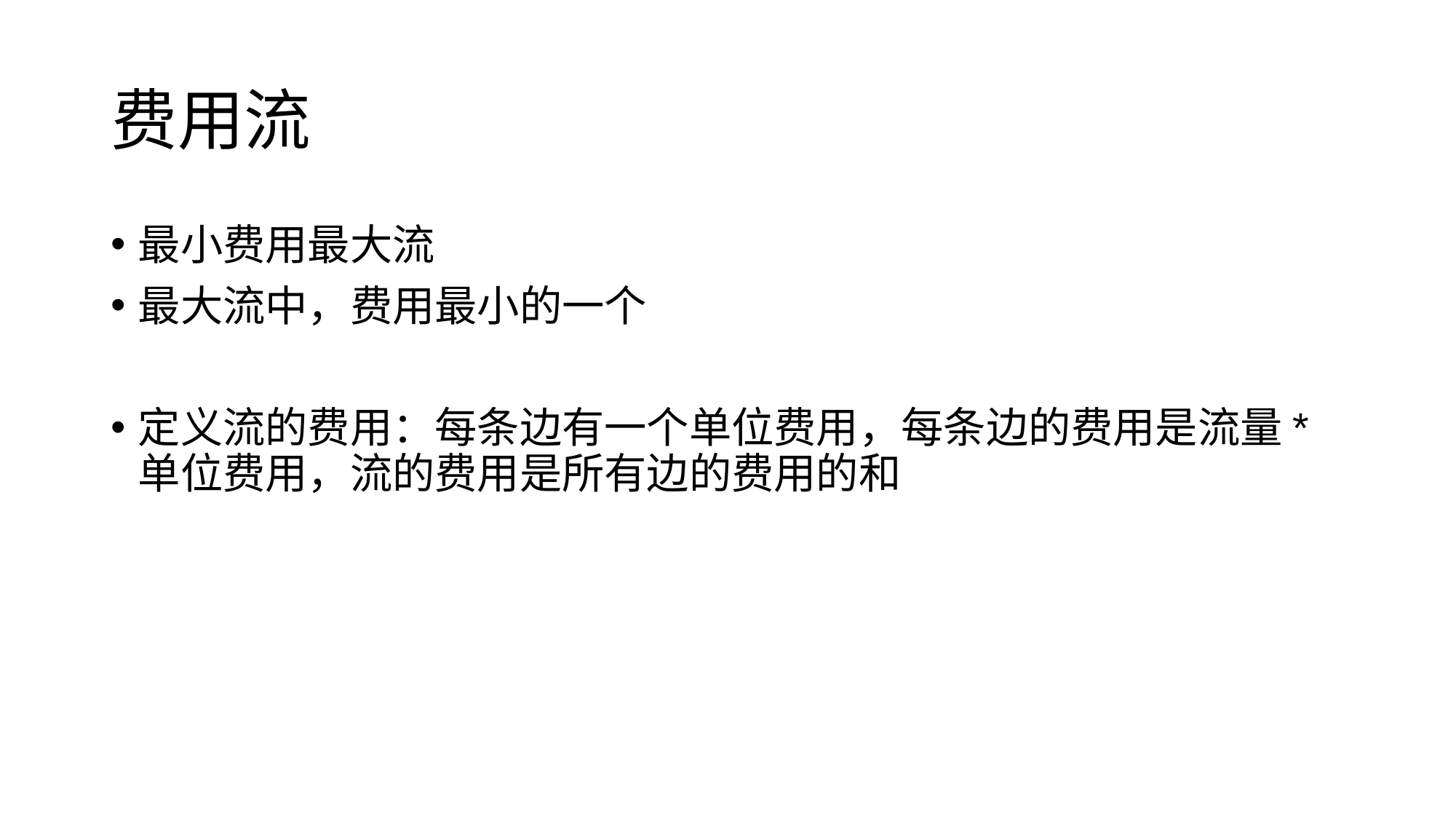

# 费用流
最小费用最大流
最大流中，费用最小的一个

定义流的费用：每条边有一个单位费用，每条边的费用是流量*单位费用，流的费用是所有边的费用的和